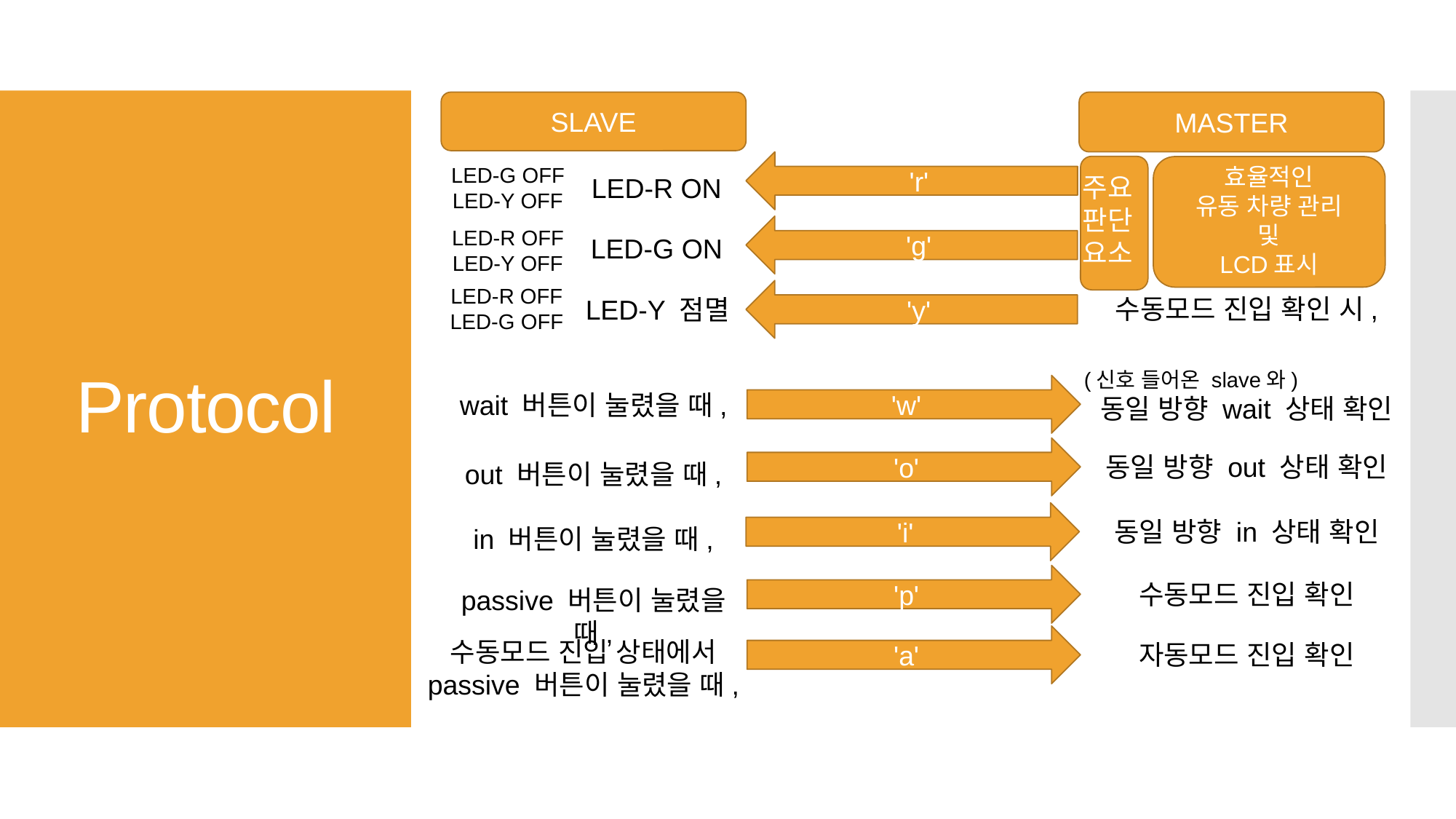

SLAVE
MASTER
# Protocol
'r'
LED-G OFF
LED-Y OFF

효율적인
유동 차량 관리
및
LCD표시
주요
판단
요소
LED-R ON
'g'
LED-R OFF
LED-Y OFF
LED-G ON
LED-R OFF
LED-G OFF
'y'
수동모드 진입 확인 시,
LED-Y 점멸
(신호 들어온 slave와)
'w'
wait 버튼이 눌렸을 때,
동일 방향 wait 상태 확인
'o'
동일 방향 out 상태 확인
out 버튼이 눌렸을 때,
'i'
동일 방향 in 상태 확인
in 버튼이 눌렸을 때,
'p'
수동모드 진입 확인
passive 버튼이 눌렸을 때,
'a'
수동모드 진입 상태에서
passive 버튼이 눌렸을 때,
자동모드 진입 확인